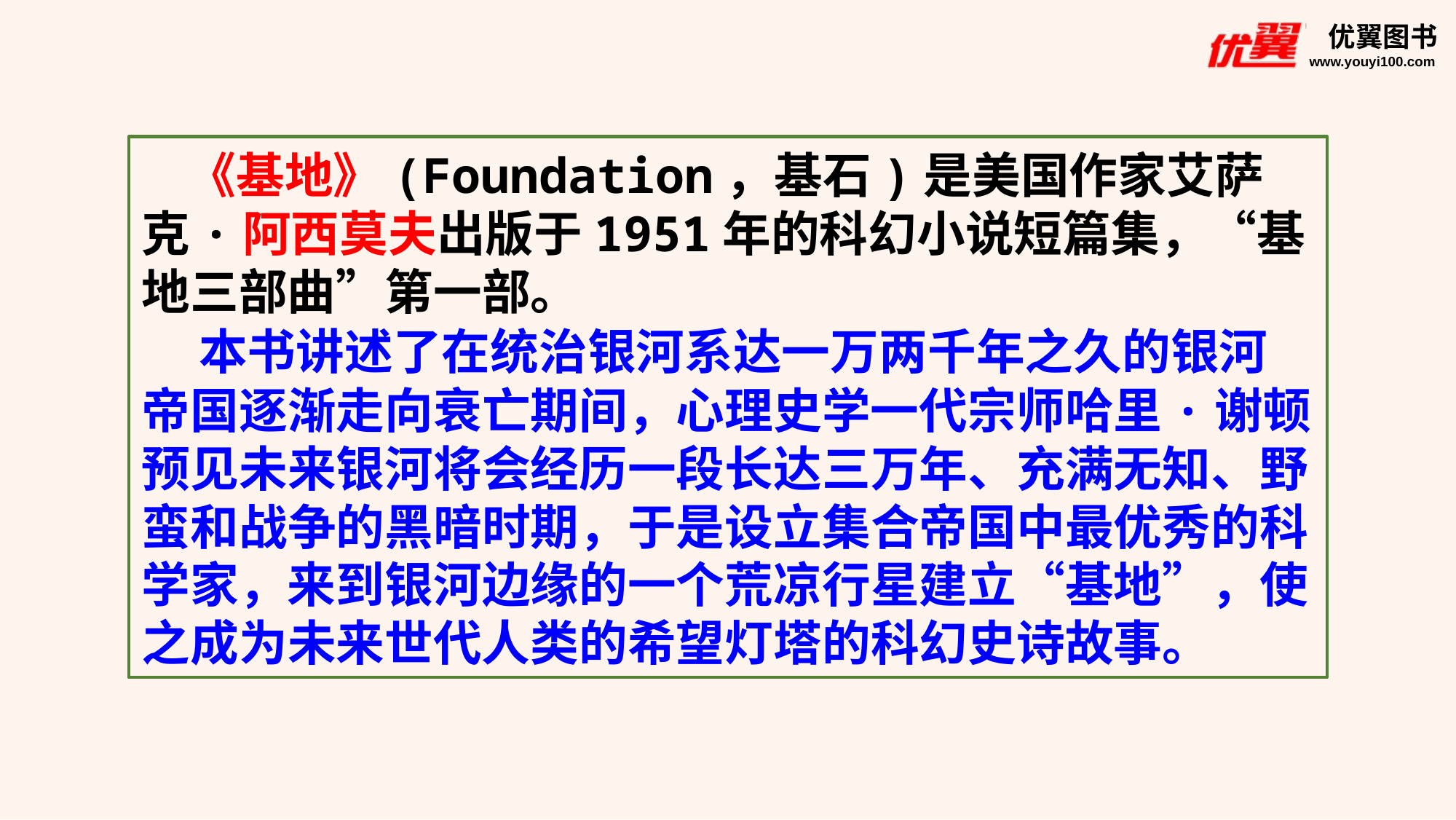

《基地》(Foundation，基石)是美国作家艾萨克·阿西莫夫出版于1951年的科幻小说短篇集，“基地三部曲”第一部。
    本书讲述了在统治银河系达一万两千年之久的银河帝国逐渐走向衰亡期间，心理史学一代宗师哈里·谢顿预见未来银河将会经历一段长达三万年、充满无知、野蛮和战争的黑暗时期，于是设立集合帝国中最优秀的科学家，来到银河边缘的一个荒凉行星建立“基地”，使之成为未来世代人类的希望灯塔的科幻史诗故事。